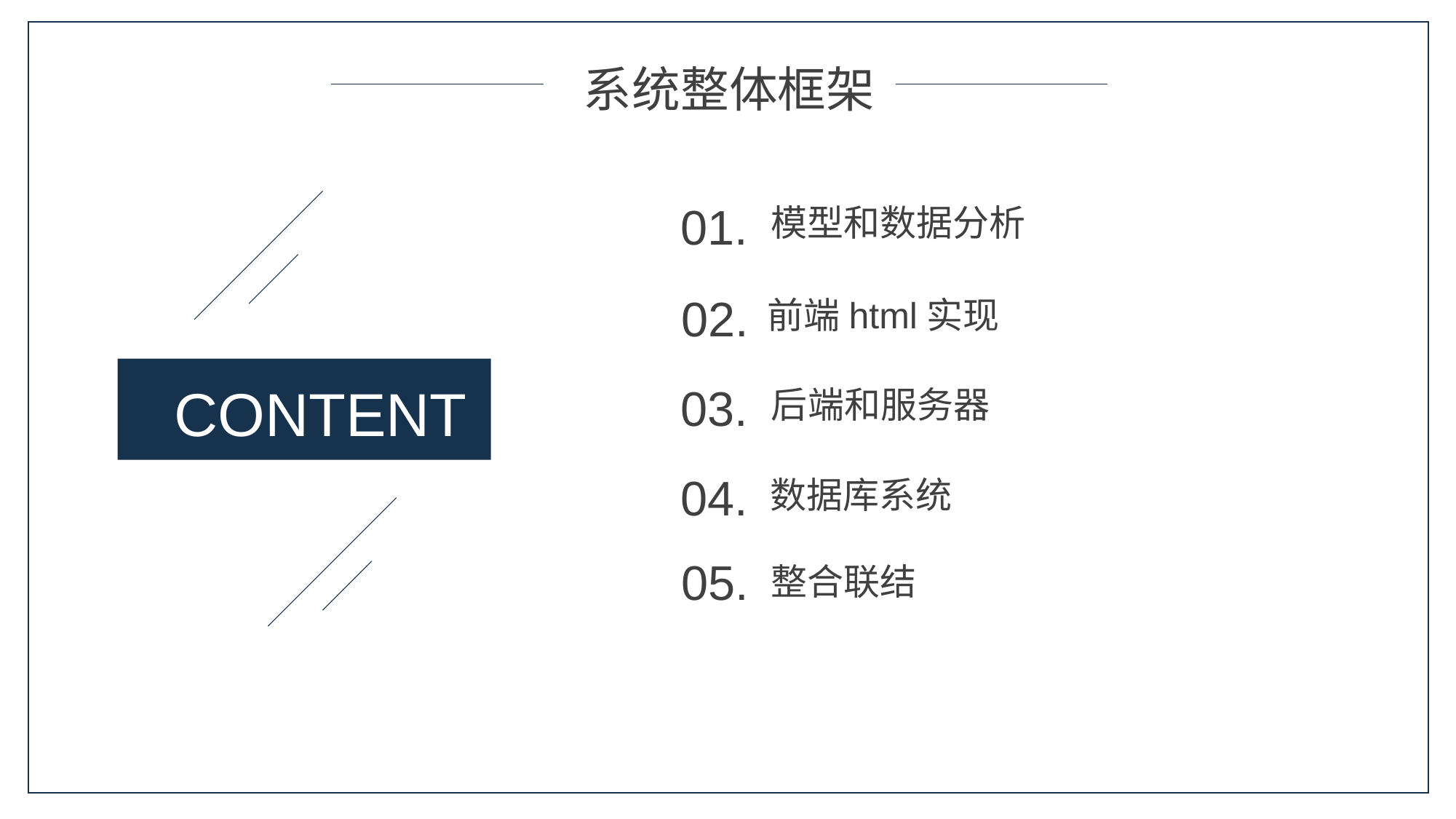

系统整体框架
01.
模型和数据分析
02.
前端html实现

CONTENT
03.
后端和服务器
04.
数据库系统
05.
整合联结